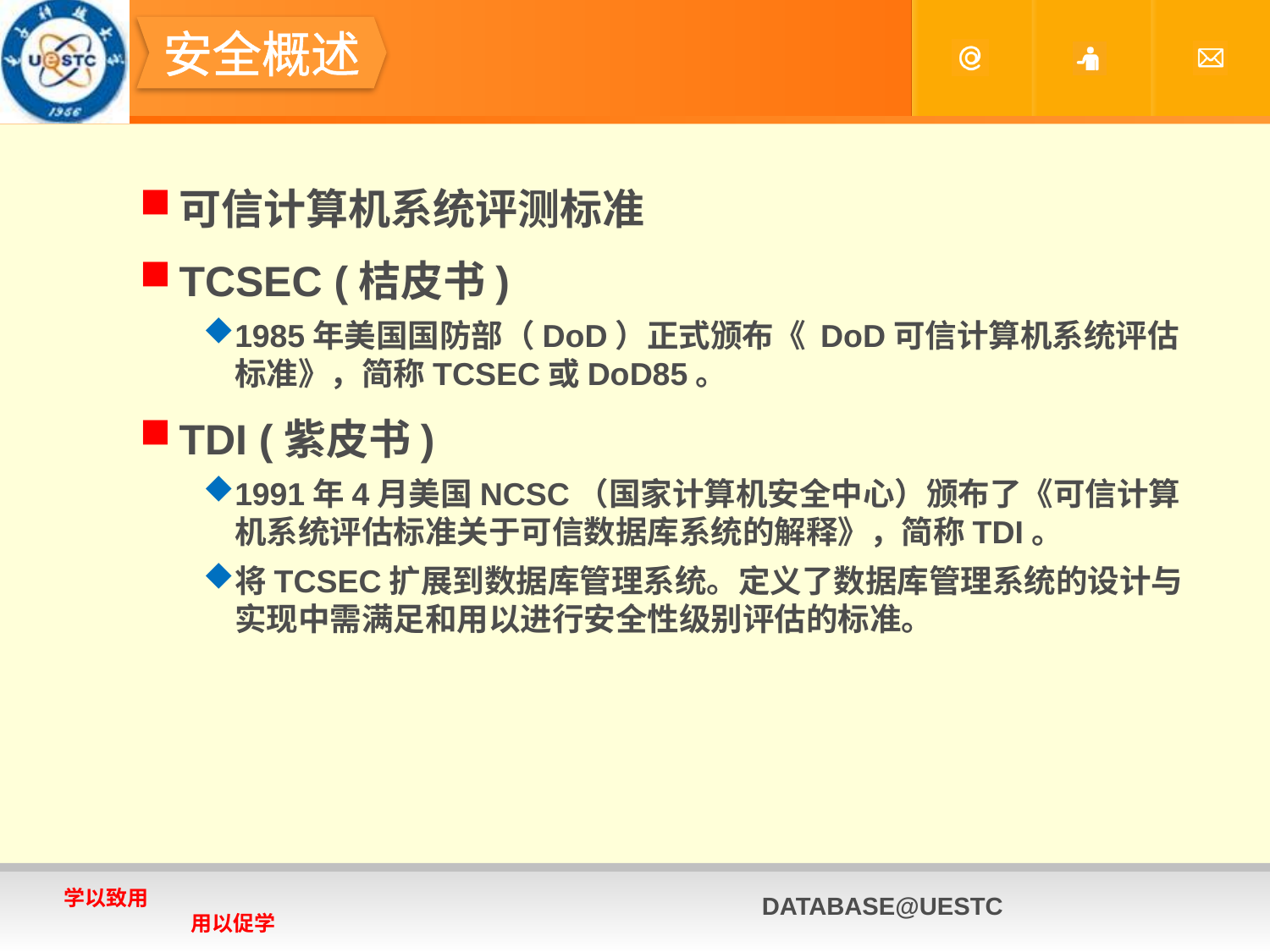

#
安全概述
可信计算机系统评测标准
TCSEC (桔皮书)
1985年美国国防部（DoD）正式颁布《 DoD可信计算机系统评估标准》，简称TCSEC或DoD85。
TDI (紫皮书)
1991年4月美国NCSC（国家计算机安全中心）颁布了《可信计算机系统评估标准关于可信数据库系统的解释》，简称TDI。
将TCSEC扩展到数据库管理系统。定义了数据库管理系统的设计与实现中需满足和用以进行安全性级别评估的标准。